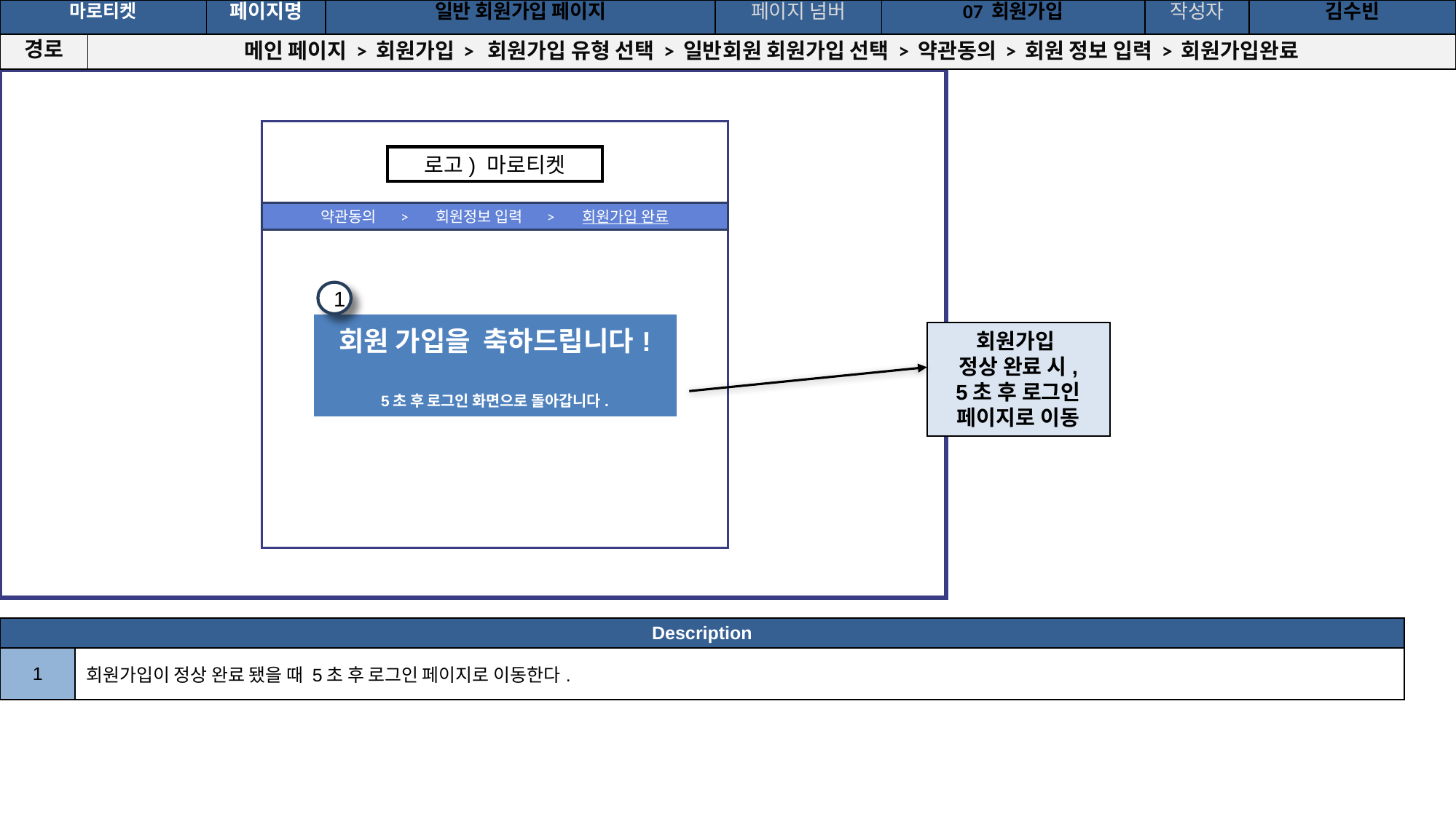

공간(오피스) 대여 시스템
| 마로티켓 |  | 페이지명 | 일반 회원가입 페이지 | 페이지 넘버 | 07 회원가입 | 작성자 | 김수빈 |
| --- | --- | --- | --- | --- | --- | --- | --- |
| 경로 | 메인 페이지 > 회원가입 > 회원가입 유형 선택 > 일반회원 회원가입 선택 > 약관동의 > 회원 정보 입력 > 회원가입완료 |  |  |  |  |  |  |

로고) 마로티켓
약관동의      >       회원정보 입력      >       회원가입 완료
1
| 회원 가입을 축하드립니다! 5초 후 로그인 화면으로 돌아갑니다. |
| --- |
회원가입
정상 완료 시,
5초 후 로그인
페이지로 이동
| Description |  |
| --- | --- |
| 1 | 회원가입이 정상 완료 됐을 때 5초 후 로그인 페이지로 이동한다. |